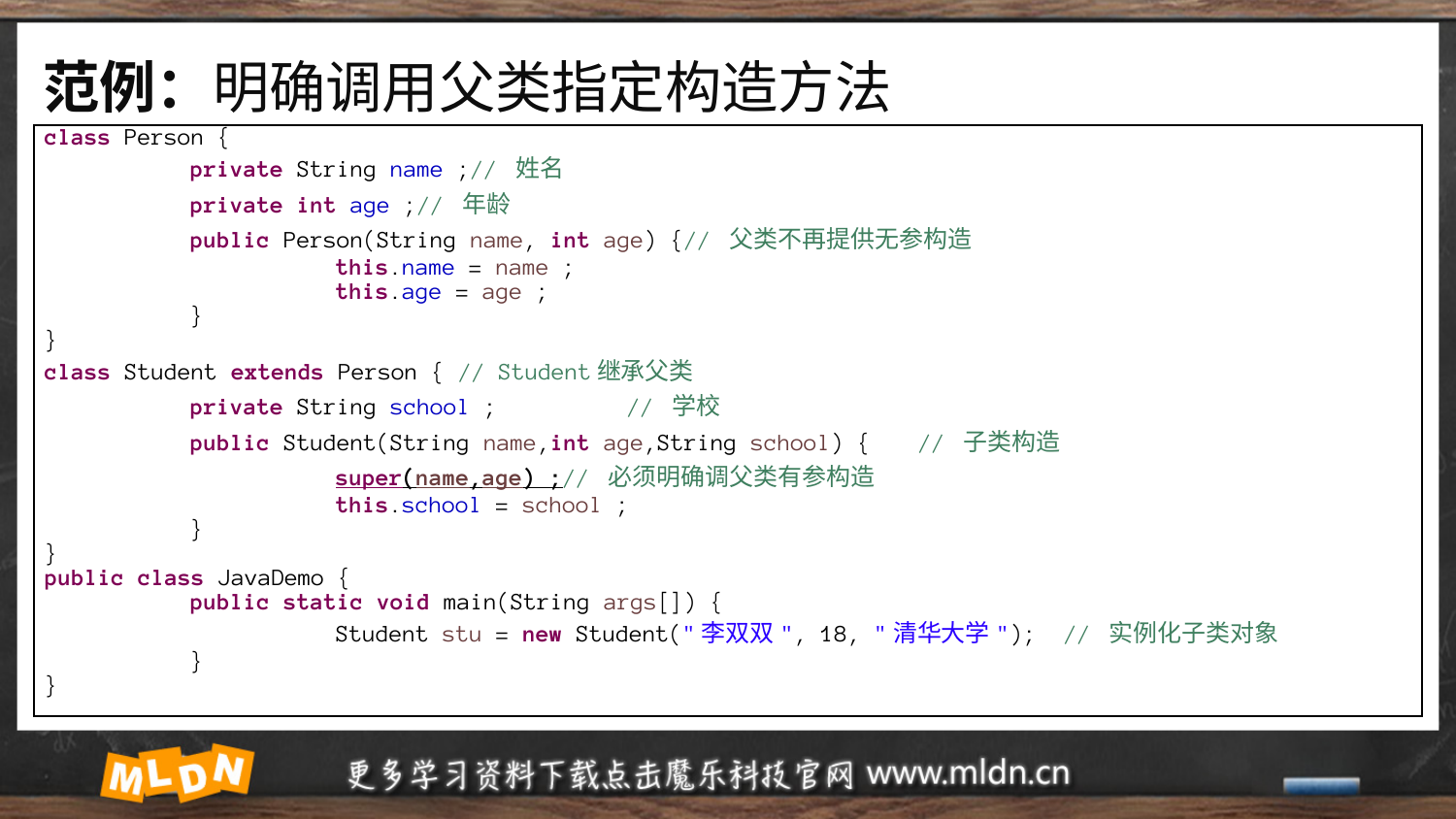

# 范例：明确调用父类指定构造方法
| class Person { private String name ;// 姓名 private int age ;// 年龄 public Person(String name, int age) {// 父类不再提供无参构造 this.name = name ; this.age = age ; } } class Student extends Person { // Student继承父类 private String school ; // 学校 public Student(String name,int age,String school) { // 子类构造 super(name,age) ;// 必须明确调父类有参构造 this.school = school ; } } public class JavaDemo { public static void main(String args[]) { Student stu = new Student("李双双", 18, "清华大学"); // 实例化子类对象 } } |
| --- |